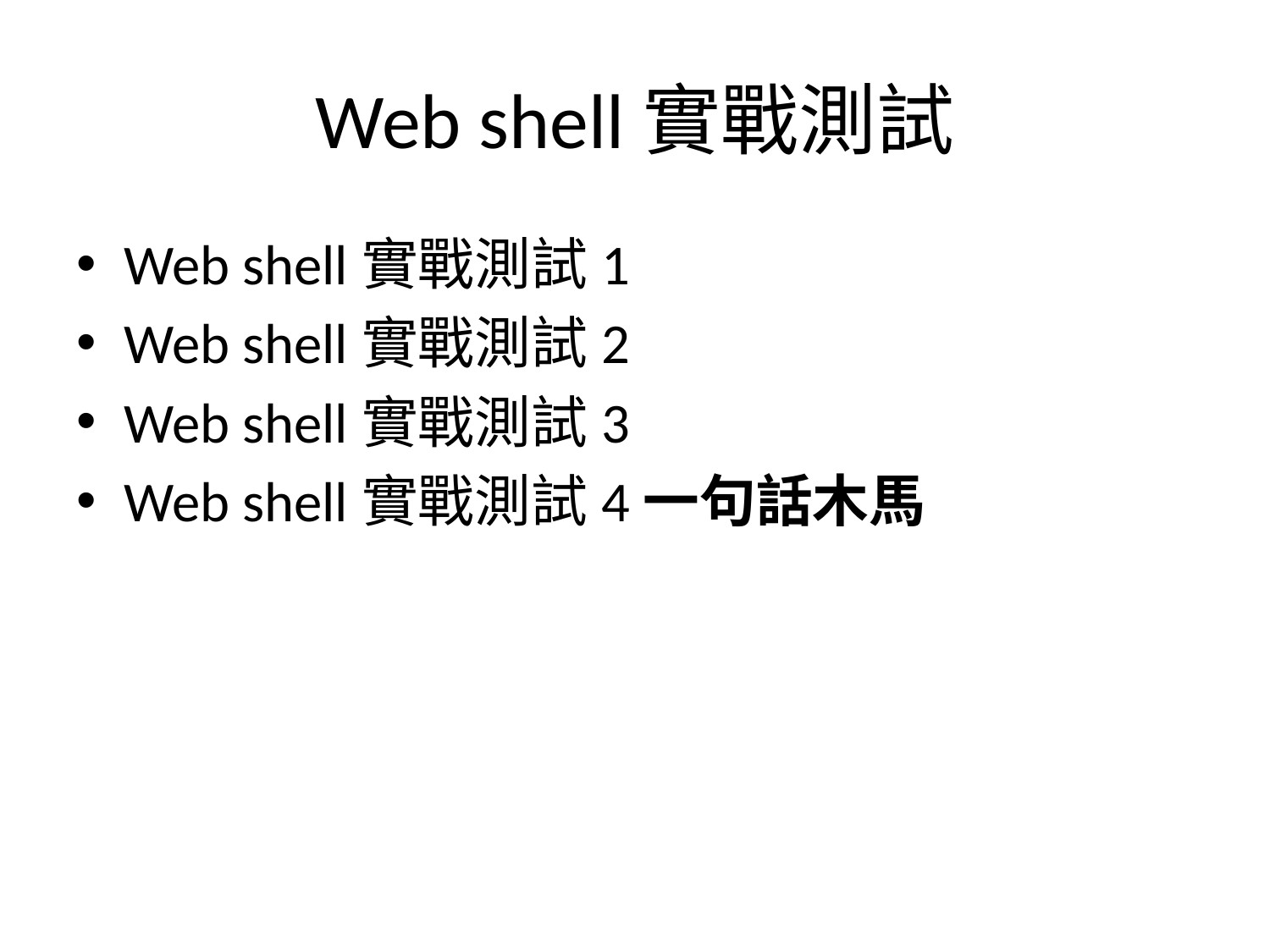

# Web shell實戰測試
Web shell實戰測試1
Web shell實戰測試2
Web shell實戰測試3
Web shell實戰測試4一句話木馬